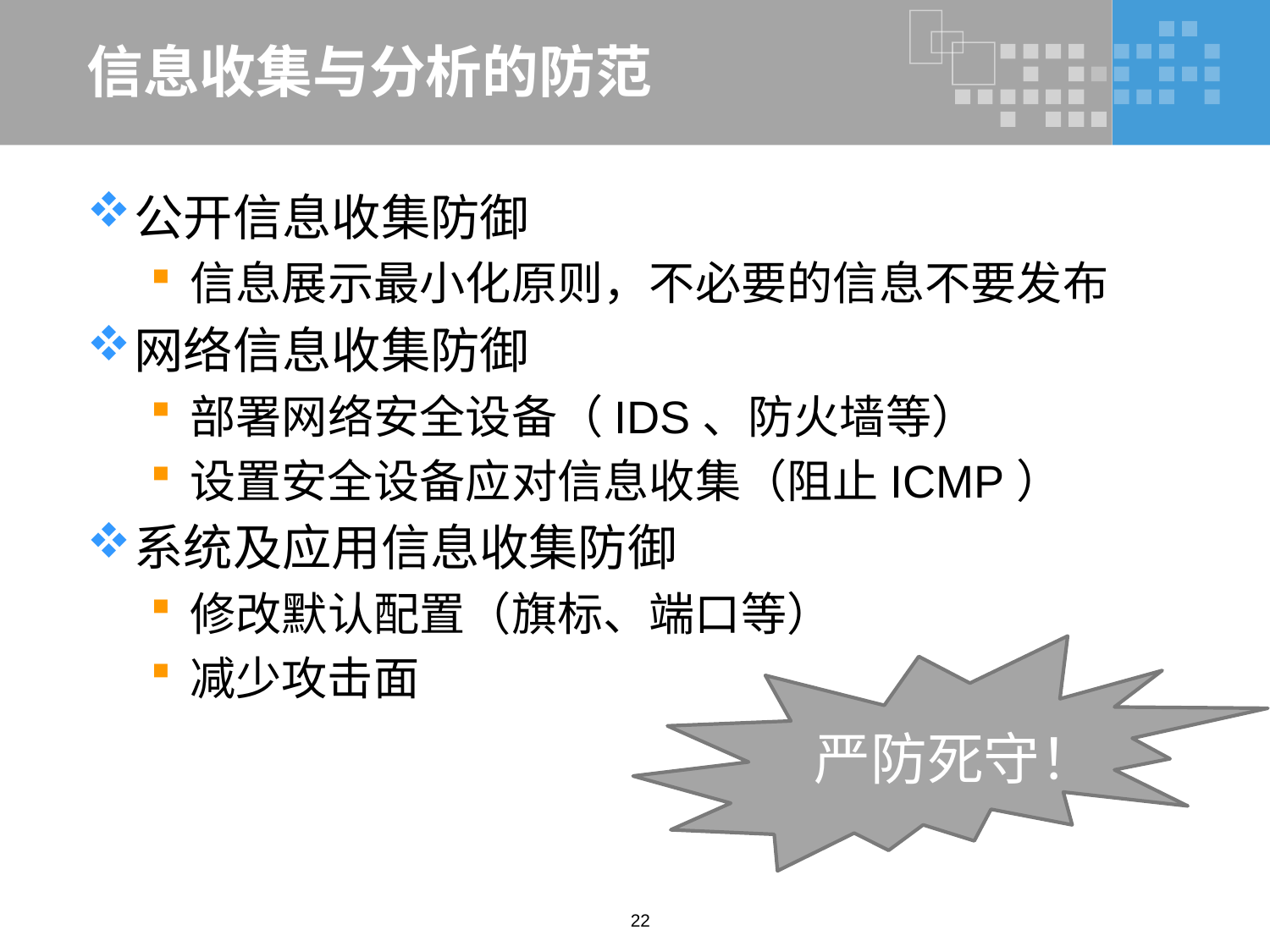

# 信息收集与分析的防范
公开信息收集防御
信息展示最小化原则，不必要的信息不要发布
网络信息收集防御
部署网络安全设备（IDS、防火墙等）
设置安全设备应对信息收集（阻止ICMP）
系统及应用信息收集防御
修改默认配置（旗标、端口等）
减少攻击面

严防死守！

22